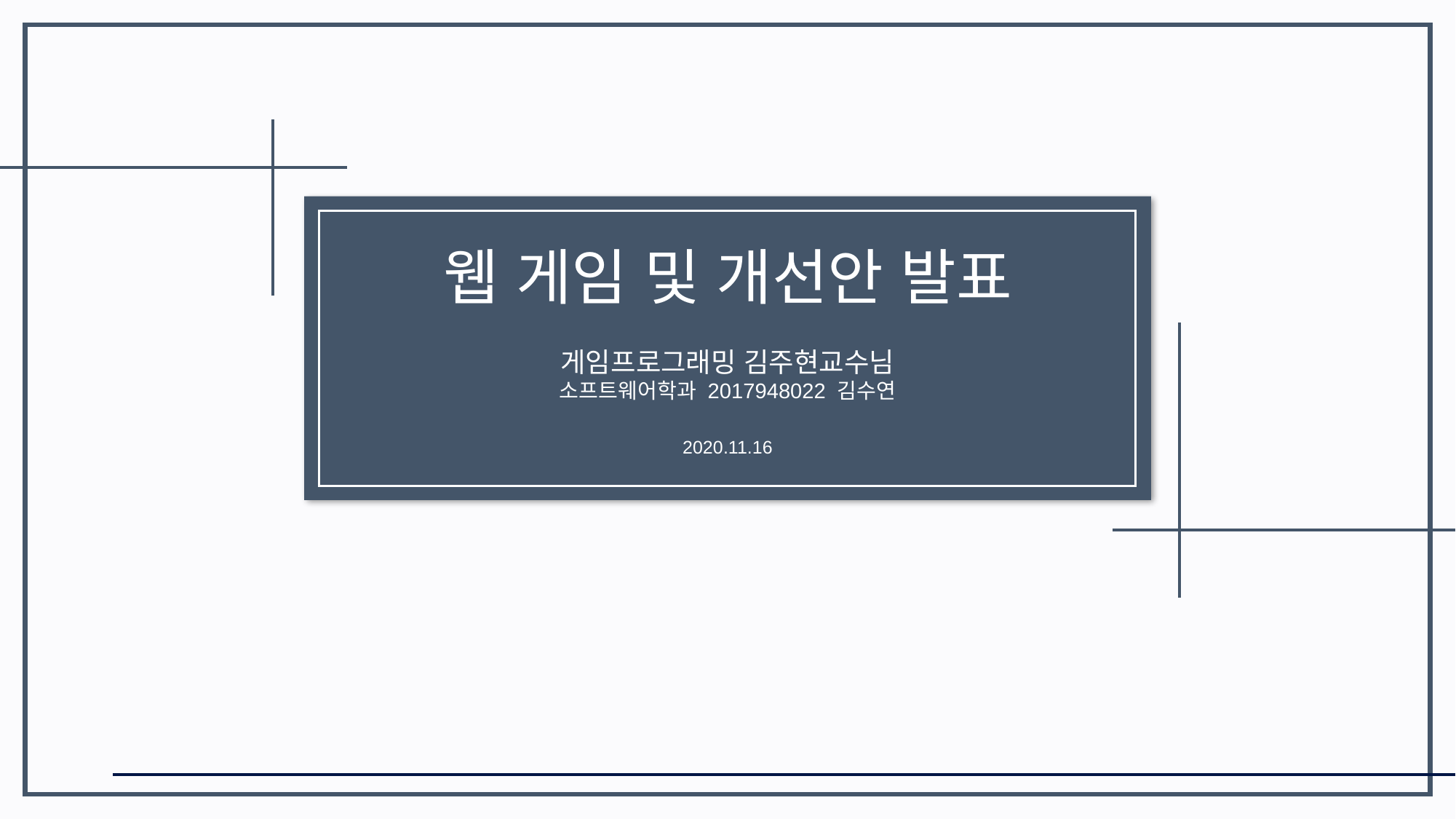

웹 게임 및 개선안 발표

게임프로그래밍 김주현교수님
소프트웨어학과 2017948022 김수연

2020.11.16